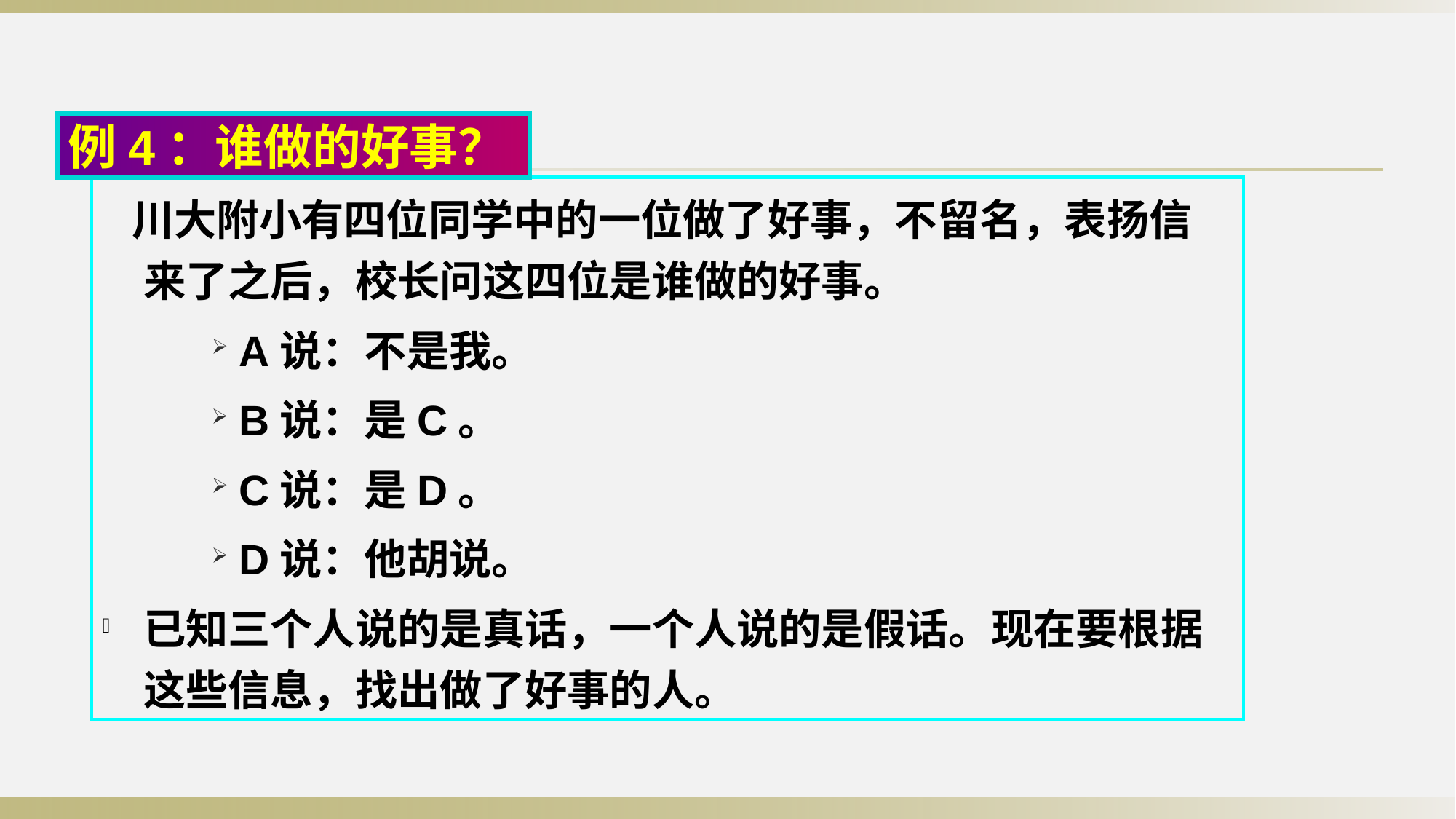

例4：谁做的好事？
  川大附小有四位同学中的一位做了好事，不留名，表扬信来了之后，校长问这四位是谁做的好事。
A说：不是我。
B说：是C。
C说：是D。
D说：他胡说。
已知三个人说的是真话，一个人说的是假话。现在要根据这些信息，找出做了好事的人。